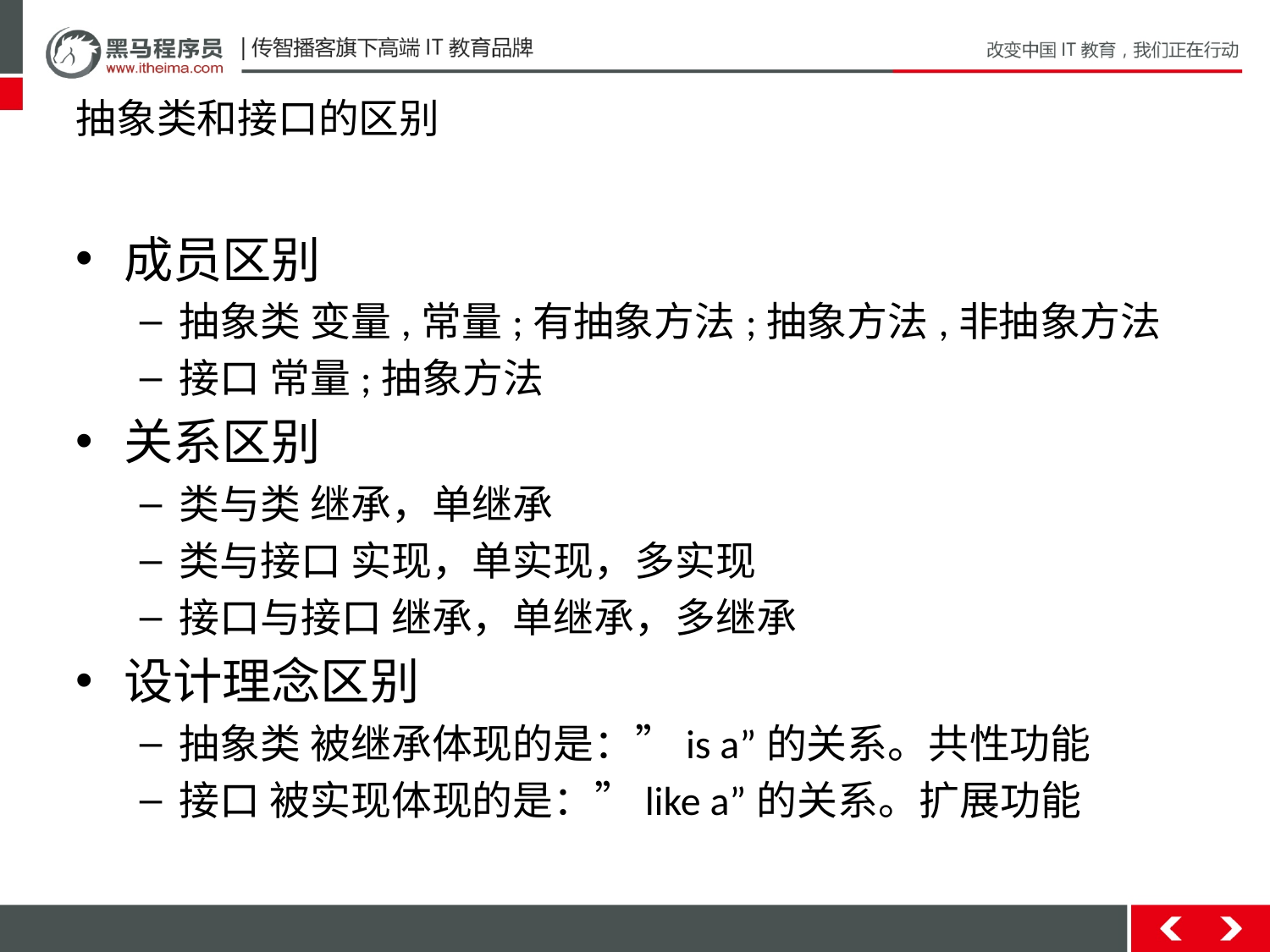

# 抽象类和接口的区别
成员区别
抽象类 变量,常量;有抽象方法;抽象方法,非抽象方法
接口 常量;抽象方法
关系区别
类与类 继承，单继承
类与接口 实现，单实现，多实现
接口与接口 继承，单继承，多继承
设计理念区别
抽象类 被继承体现的是：”is a”的关系。共性功能
接口 被实现体现的是：”like a”的关系。扩展功能